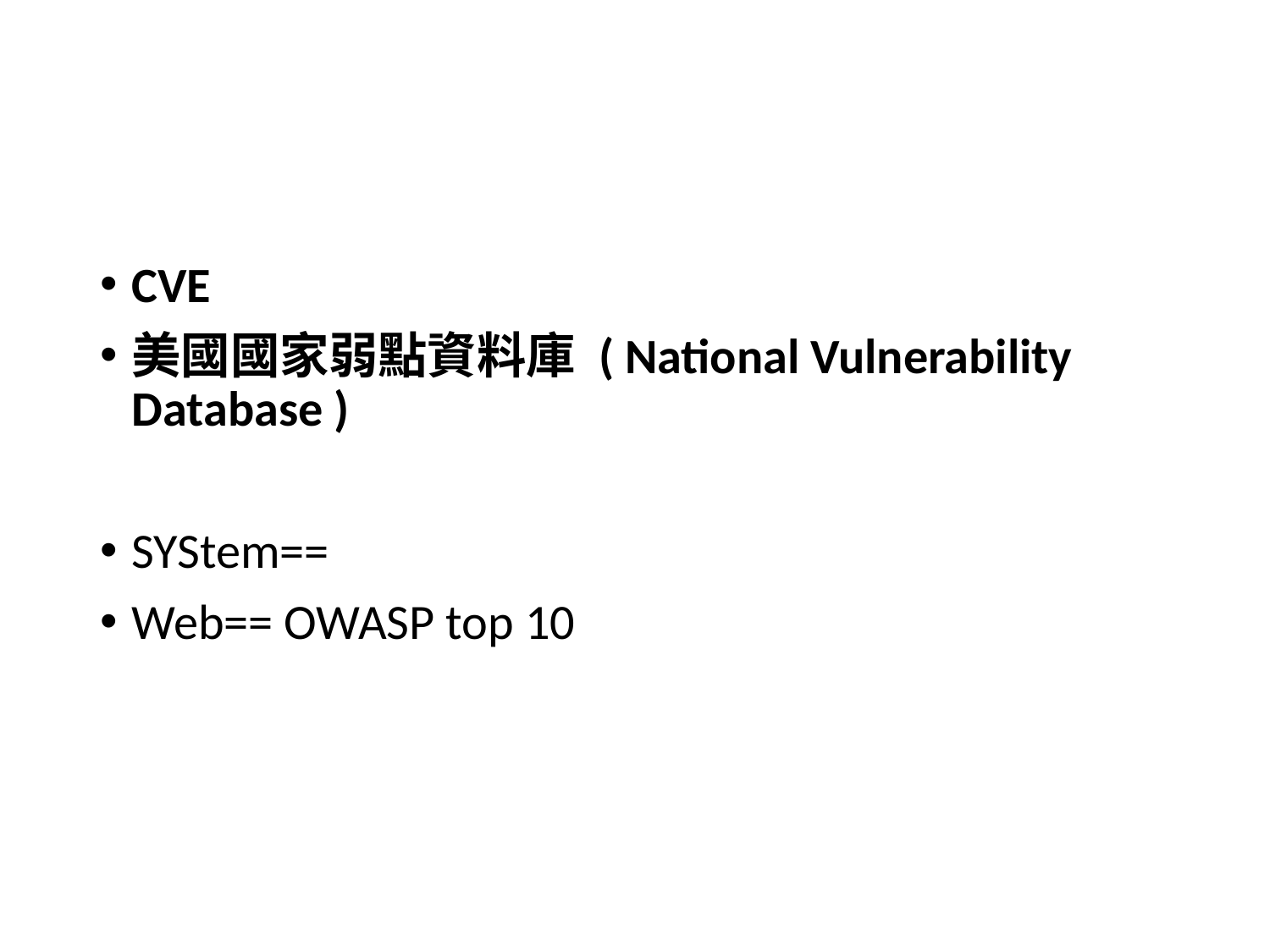

#
CVE
美國國家弱點資料庫 ( National Vulnerability Database )

SYStem==
Web== OWASP top 10